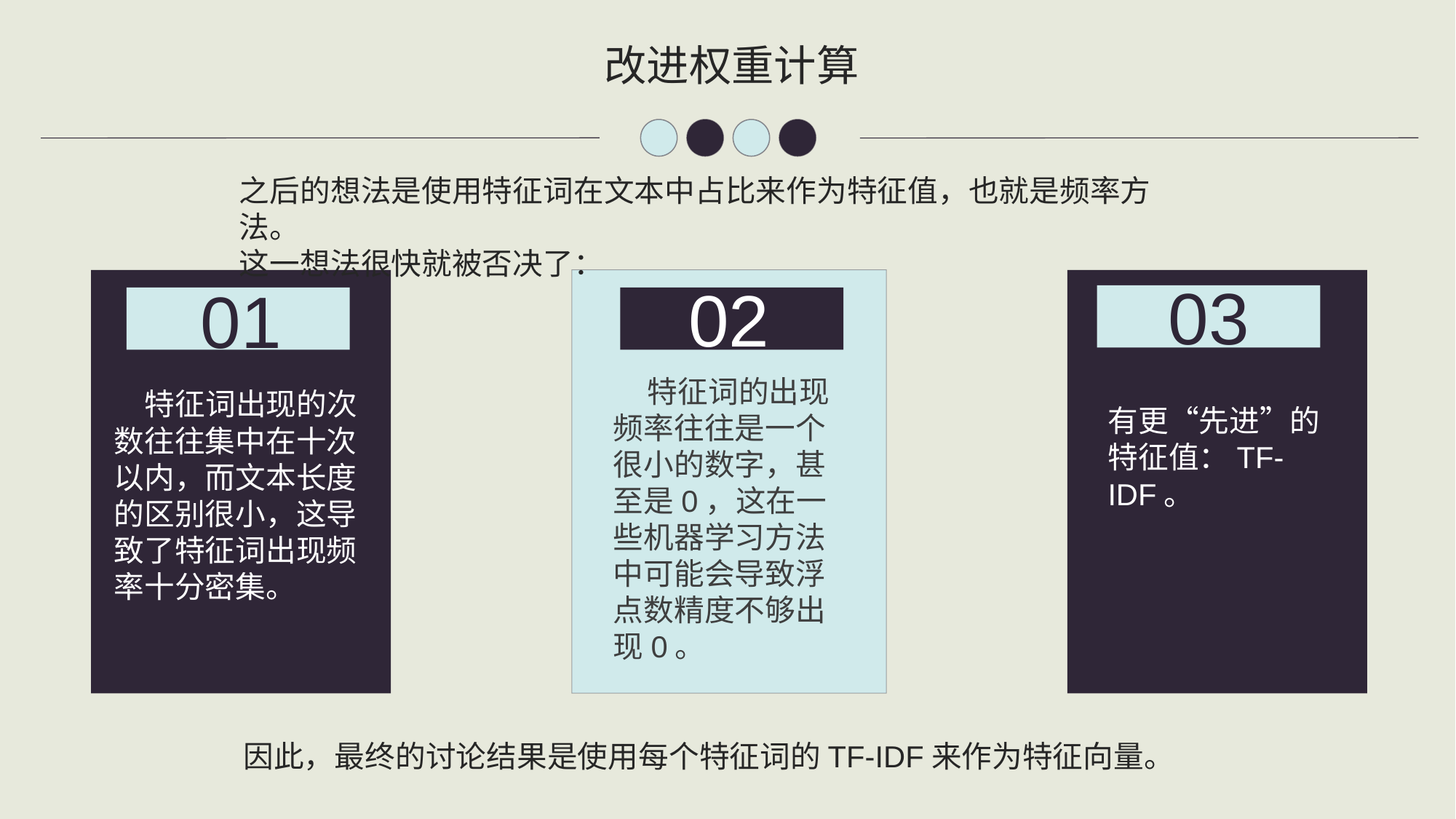

改进权重计算

之后的想法是使用特征词在文本中占比来作为特征值，也就是频率方法。
这一想法很快就被否决了：
03
02

01

    特征词的出现频率往往是一个很小的数字，甚至是0，这在一些机器学习方法中可能会导致浮点数精度不够出现0。
   特征词出现的次数往往集中在十次以内，而文本长度的区别很小，这导致了特征词出现频率十分密集。

有更“先进”的特征值：TF-IDF。

因此，最终的讨论结果是使用每个特征词的TF-IDF来作为特征向量。